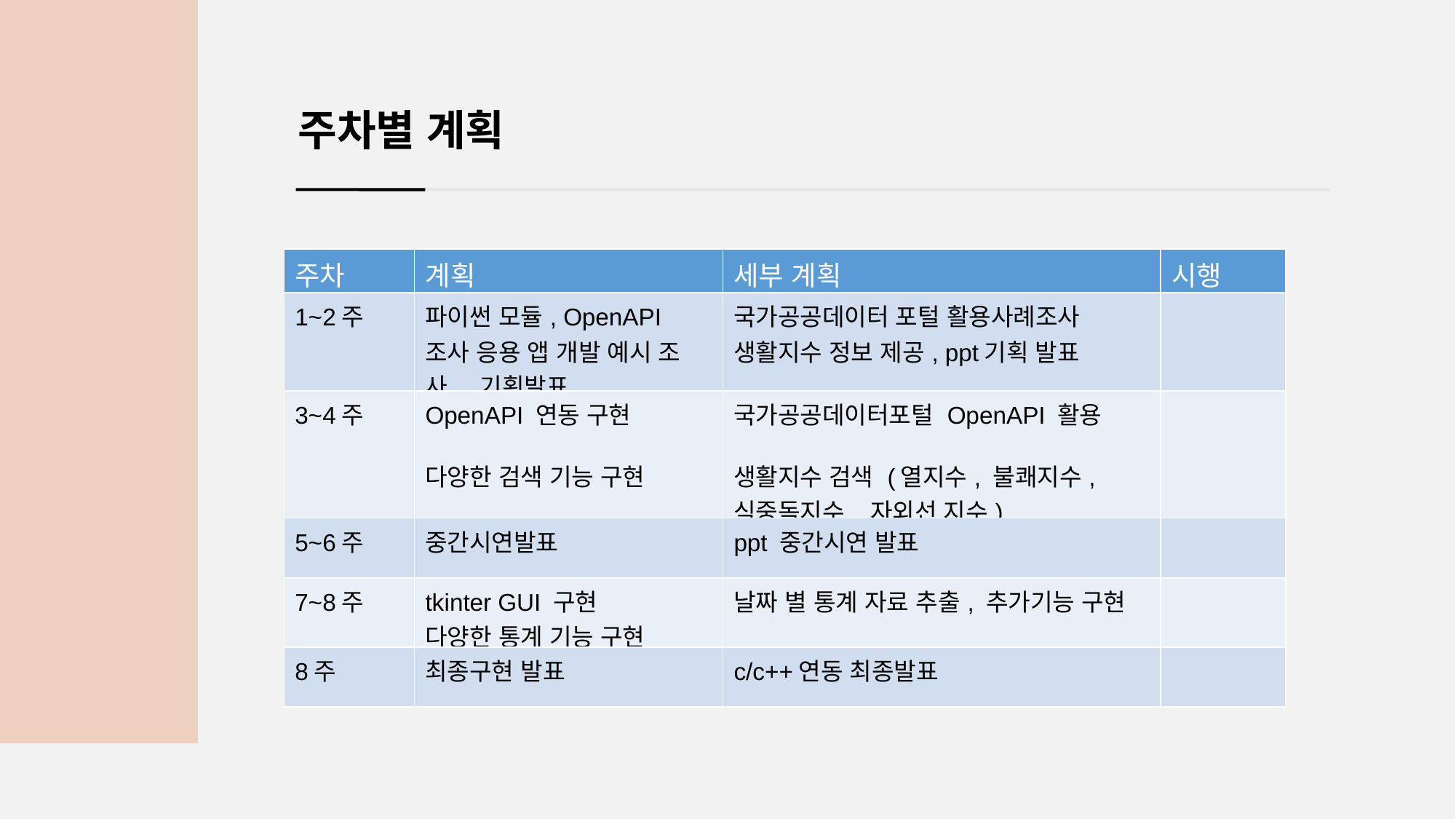

주차별 계획

| 주차 | 계획 | 세부 계획 | 시행 |
| --- | --- | --- | --- |
| 1~2주 | 파이썬 모듈, OpenAPI 조사 응용 앱 개발 예시 조사 , 기획발표 | 국가공공데이터 포털 활용사례조사 생활지수 정보 제공, ppt기획 발표 |  |
| 3~4주 | OpenAPI 연동 구현 다양한 검색 기능 구현 | 국가공공데이터포털 OpenAPI 활용 생활지수 검색 (열지수, 불쾌지수, 식중독지수, 자외선 지수) |  |
| 5~6주 | 중간시연발표 | ppt 중간시연 발표 |  |
| 7~8주 | tkinter GUI 구현 다양한 통계 기능 구현 | 날짜 별 통계 자료 추출, 추가기능 구현 |  |
| 8주 | 최종구현 발표 | c/c++연동 최종발표 |  |